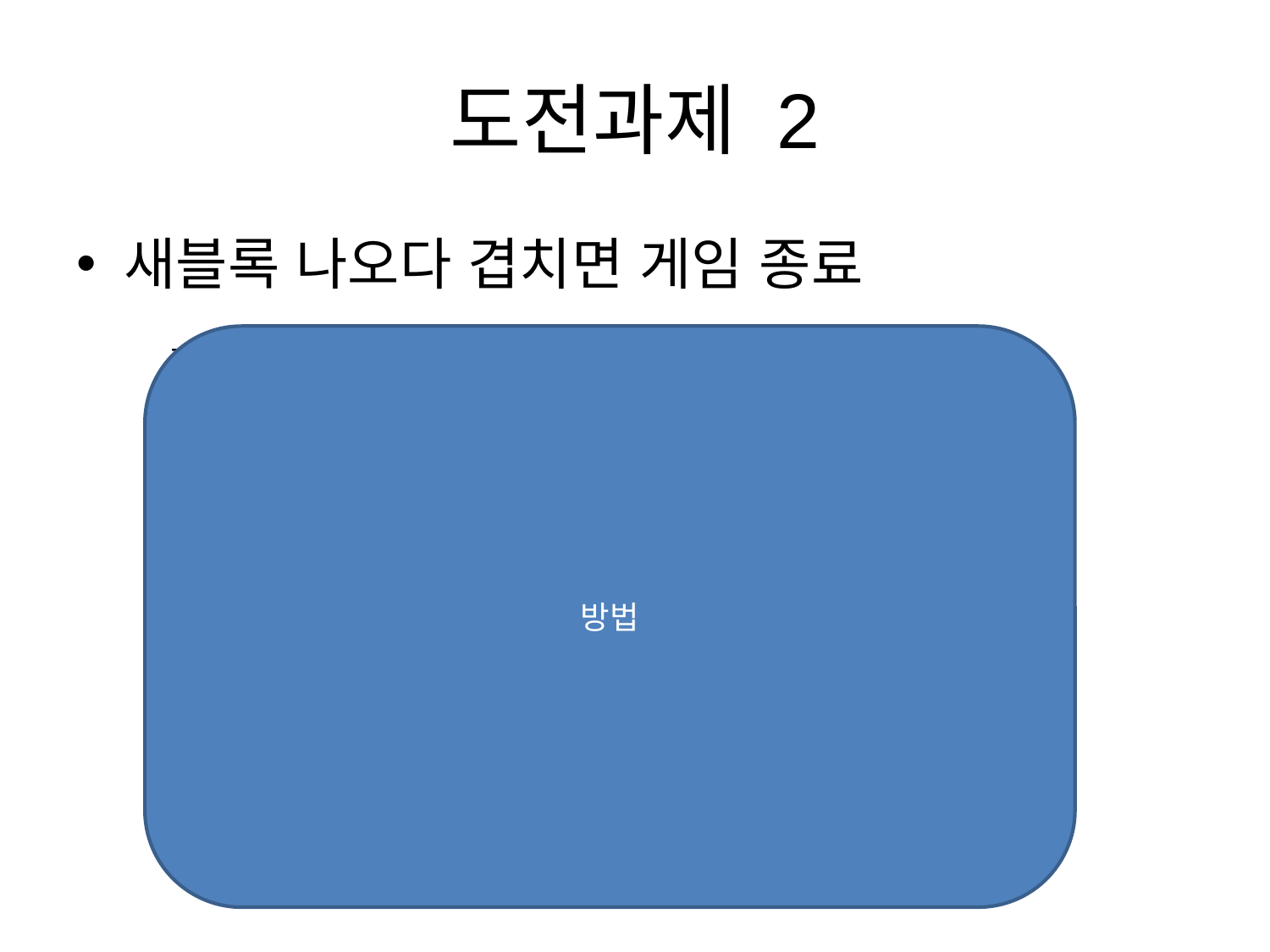

# 도전과제 2
새블록 나오다 겹치면 게임 종료
방법
겹침 = 1 이면
	블록고정(종류, 회전, 세로, 가로)
	줄지우기()

	### 새로운 블록 정의
	종류 -> 종류 + 1
	종류 = 7 이면
		종류 -> 0
	회전 -> 0
	세로 -> 1
	가로 -> 5

	겹친다?(종류, 회전, 세로, 가로) 이면
		게임중 -> 0